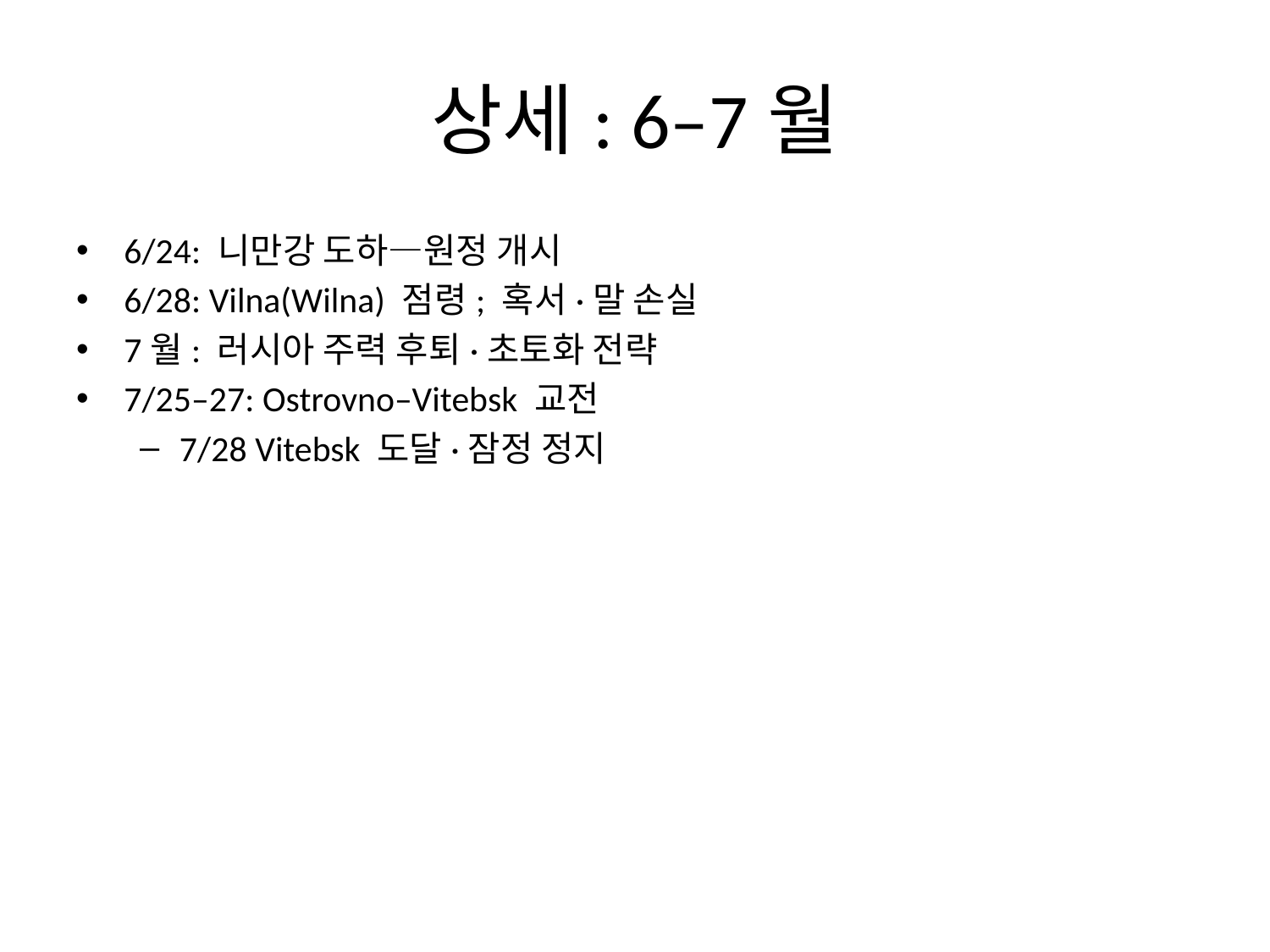

# 상세: 6–7월
6/24: 니만강 도하—원정 개시
6/28: Vilna(Wilna) 점령; 혹서·말 손실
7월: 러시아 주력 후퇴·초토화 전략
7/25–27: Ostrovno–Vitebsk 교전
7/28 Vitebsk 도달·잠정 정지